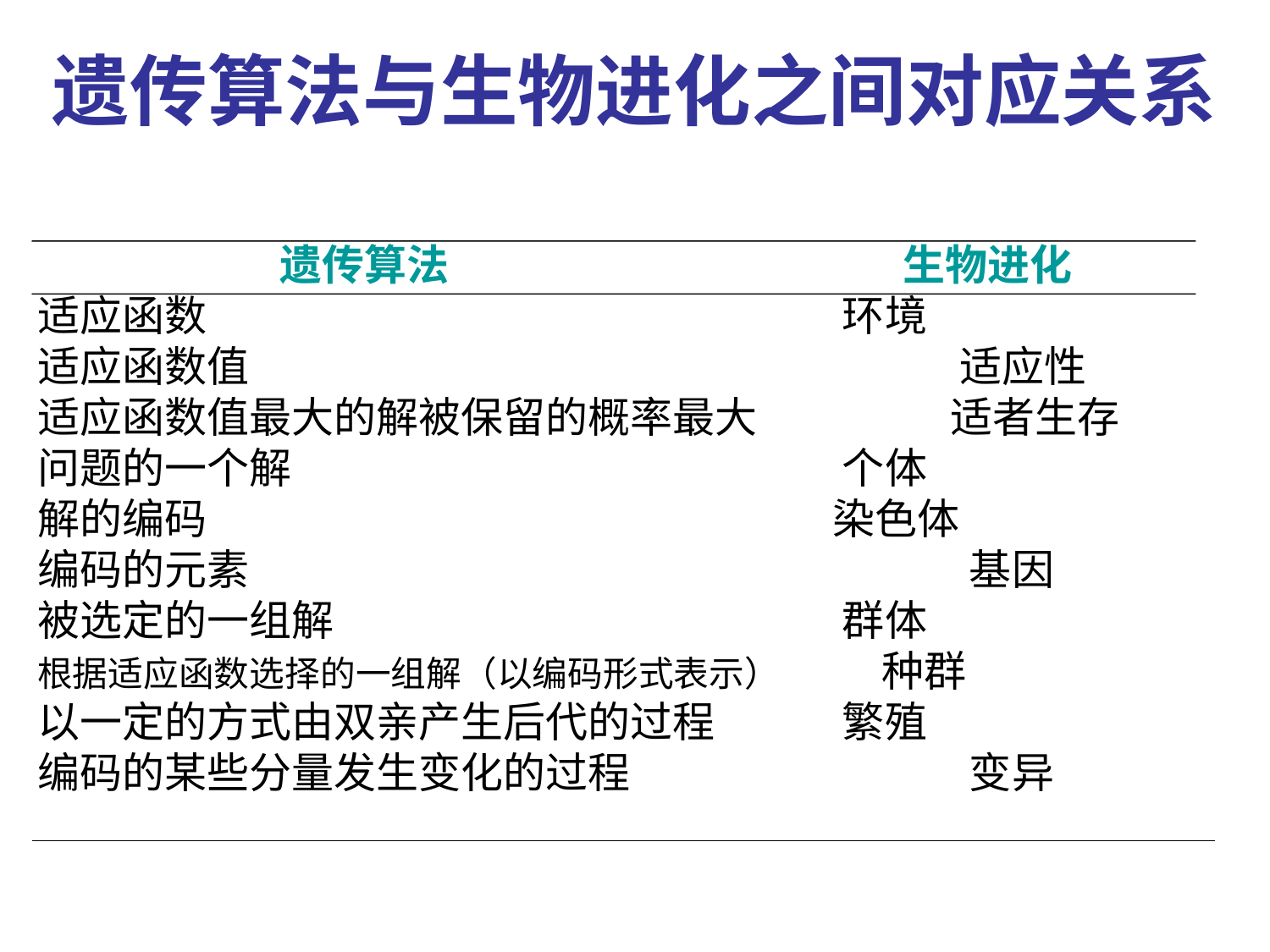

遗传算法与生物进化之间对应关系

         遗传算法				生物进化
适应函数					         环境
适应函数值					        适应性
适应函数值最大的解被保留的概率最大	       适者生存
问题的一个解				         个体
解的编码					        染色体
编码的元素					         基因
被选定的一组解				         群体
根据适应函数选择的一组解（以编码形式表示）             种群
以一定的方式由双亲产生后代的过程	         繁殖
编码的某些分量发生变化的过程		         变异